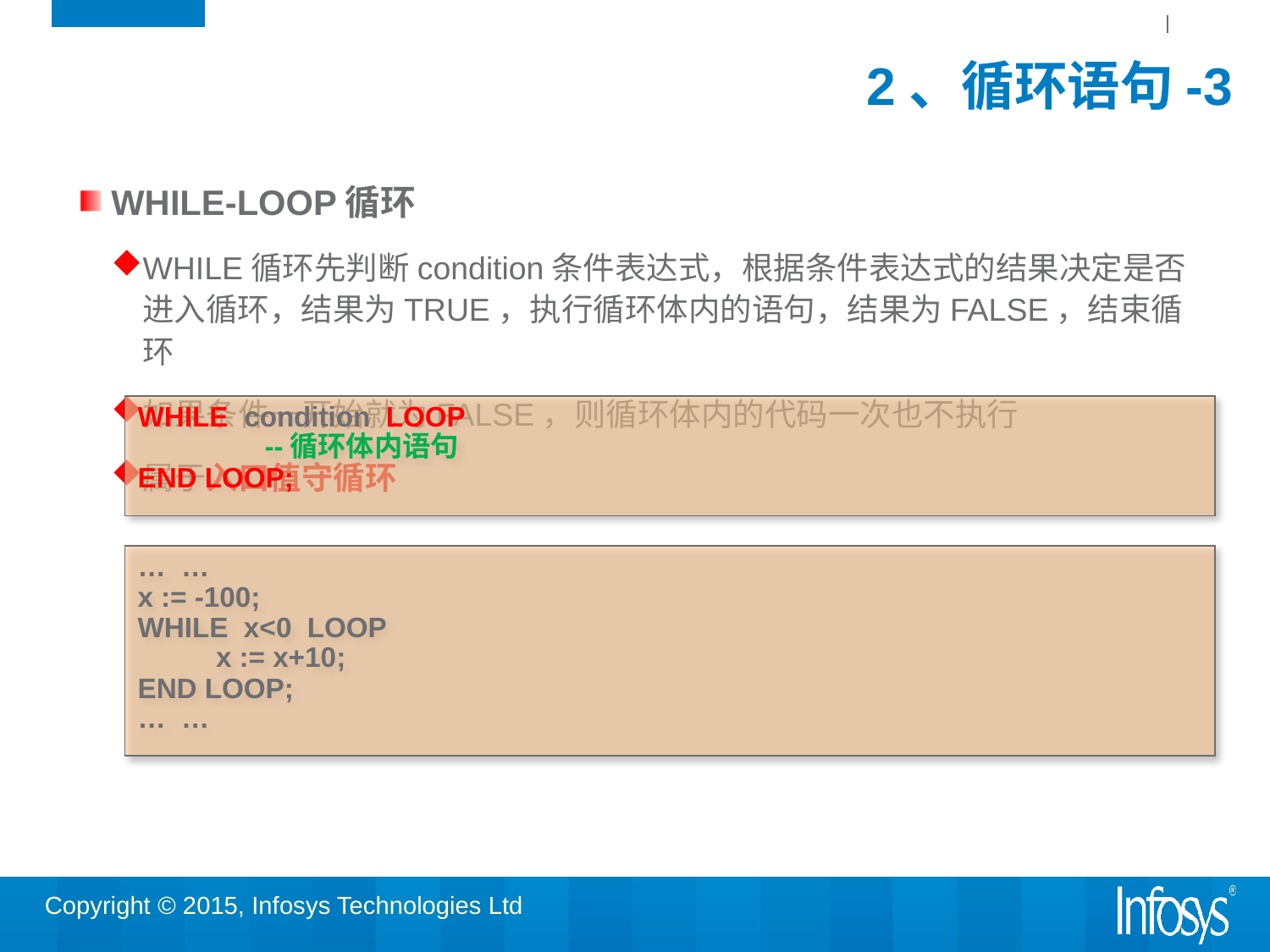

# 2、循环语句-3
WHILE-LOOP循环
WHILE循环先判断condition条件表达式，根据条件表达式的结果决定是否进入循环，结果为TRUE，执行循环体内的语句，结果为FALSE，结束循环
如果条件一开始就为FALSE，则循环体内的代码一次也不执行
属于入口值守循环

WHILE  condition  LOOP
	--循环体内语句
END LOOP;
…  …
x := -100;
WHILE  x<0  LOOP
          x := x+10;
END LOOP;
…  …